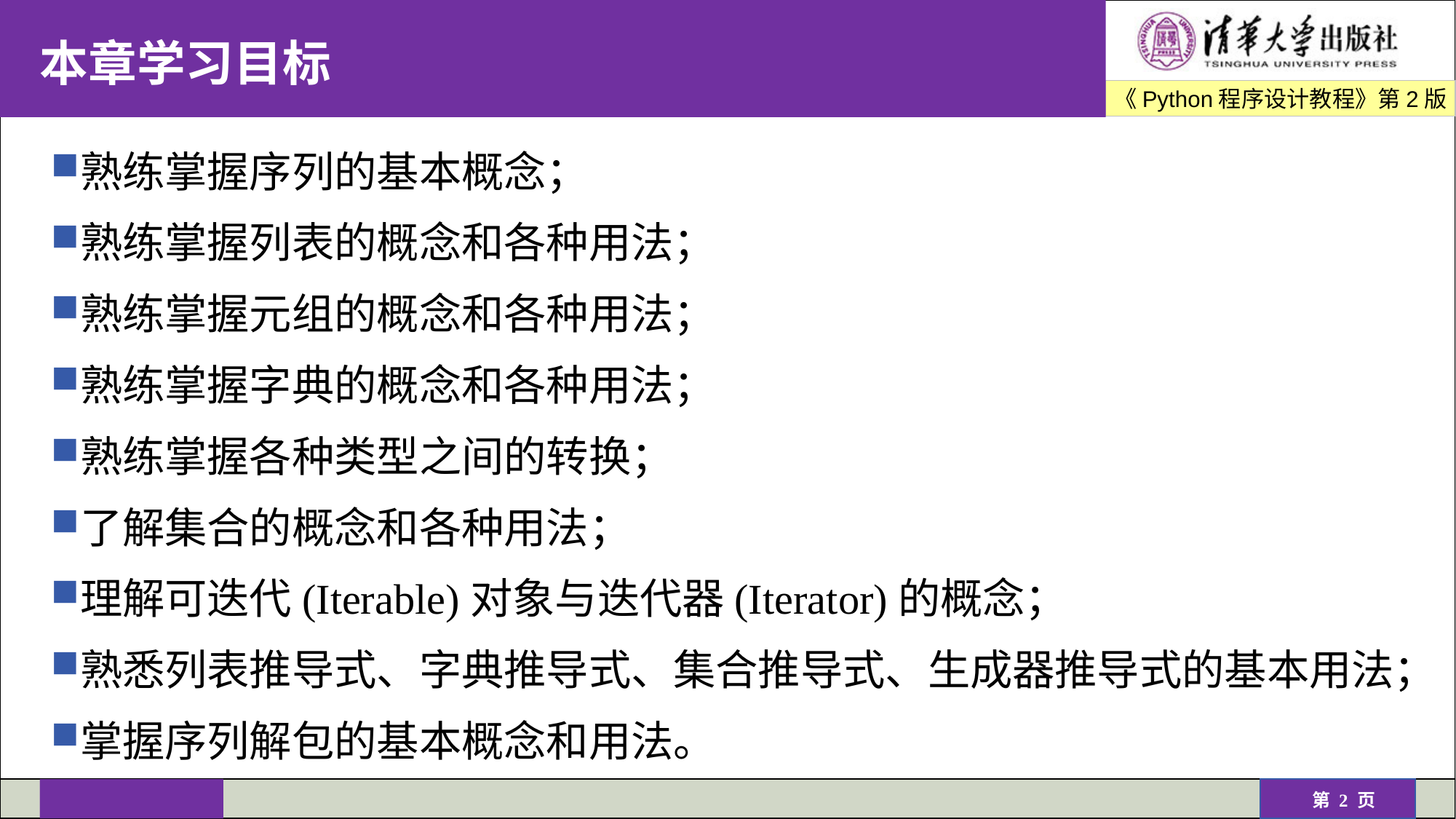

# 本章学习目标
熟练掌握序列的基本概念；
熟练掌握列表的概念和各种用法；
熟练掌握元组的概念和各种用法；
熟练掌握字典的概念和各种用法；
熟练掌握各种类型之间的转换；
了解集合的概念和各种用法；
理解可迭代(Iterable)对象与迭代器(Iterator)的概念；
熟悉列表推导式、字典推导式、集合推导式、生成器推导式的基本用法；
掌握序列解包的基本概念和用法。